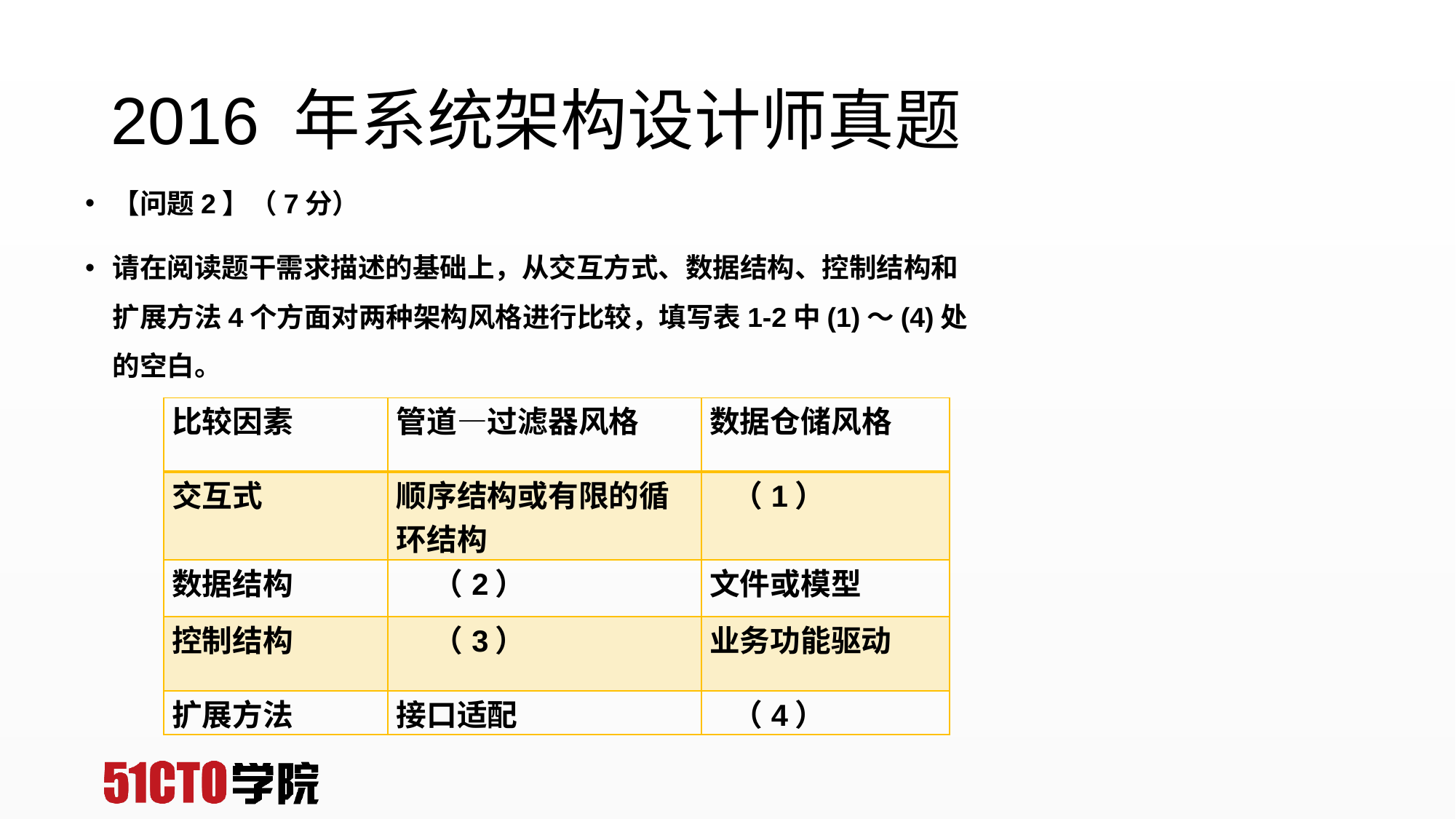

# 2016 年系统架构设计师真题
【问题2】（7分）
请在阅读题干需求描述的基础上，从交互方式、数据结构、控制结构和扩展方法4个方面对两种架构风格进行比较，填写表1-2中(1)～(4)处的空白。

| 比较因素 | 管道—过滤器风格 | 数据仓储风格 |
| --- | --- | --- |
| 交互式 | 顺序结构或有限的循环结构 | （1） |
| 数据结构 | （2） | 文件或模型 |
| 控制结构 | （3） | 业务功能驱动 |
| 扩展方法 | 接口适配 | （4） |